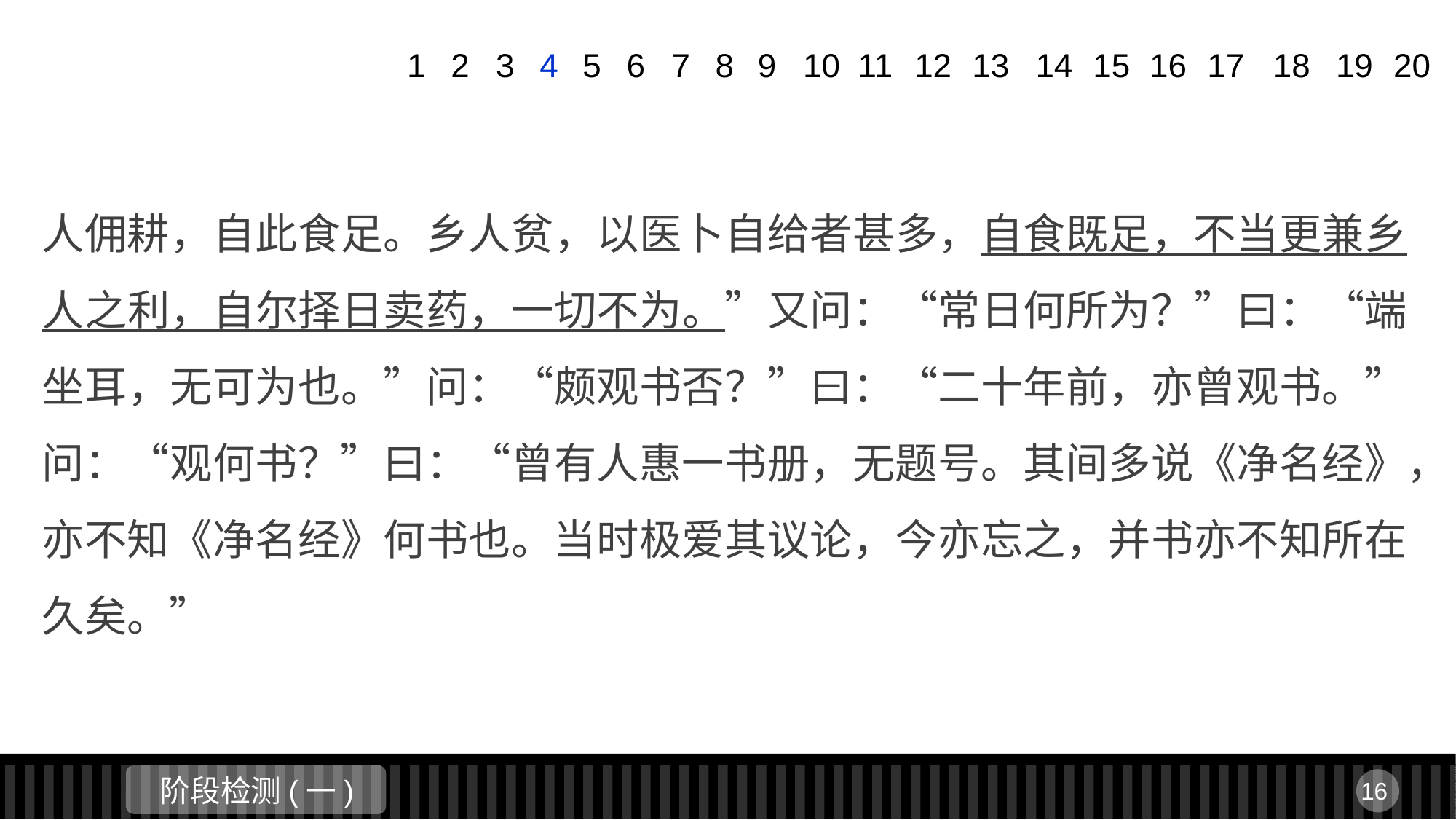

1
2
3
4
5
6
7
8
9
11
12
13
14
15
16
17
18
19
20
10
人佣耕，自此食足。乡人贫，以医卜自给者甚多，自食既足，不当更兼乡人之利，自尔择日卖药，一切不为。”又问：“常日何所为？”曰：“端坐耳，无可为也。”问：“颇观书否？”曰：“二十年前，亦曾观书。”问：“观何书？”曰：“曾有人惠一书册，无题号。其间多说《净名经》，亦不知《净名经》何书也。当时极爱其议论，今亦忘之，并书亦不知所在久矣。”